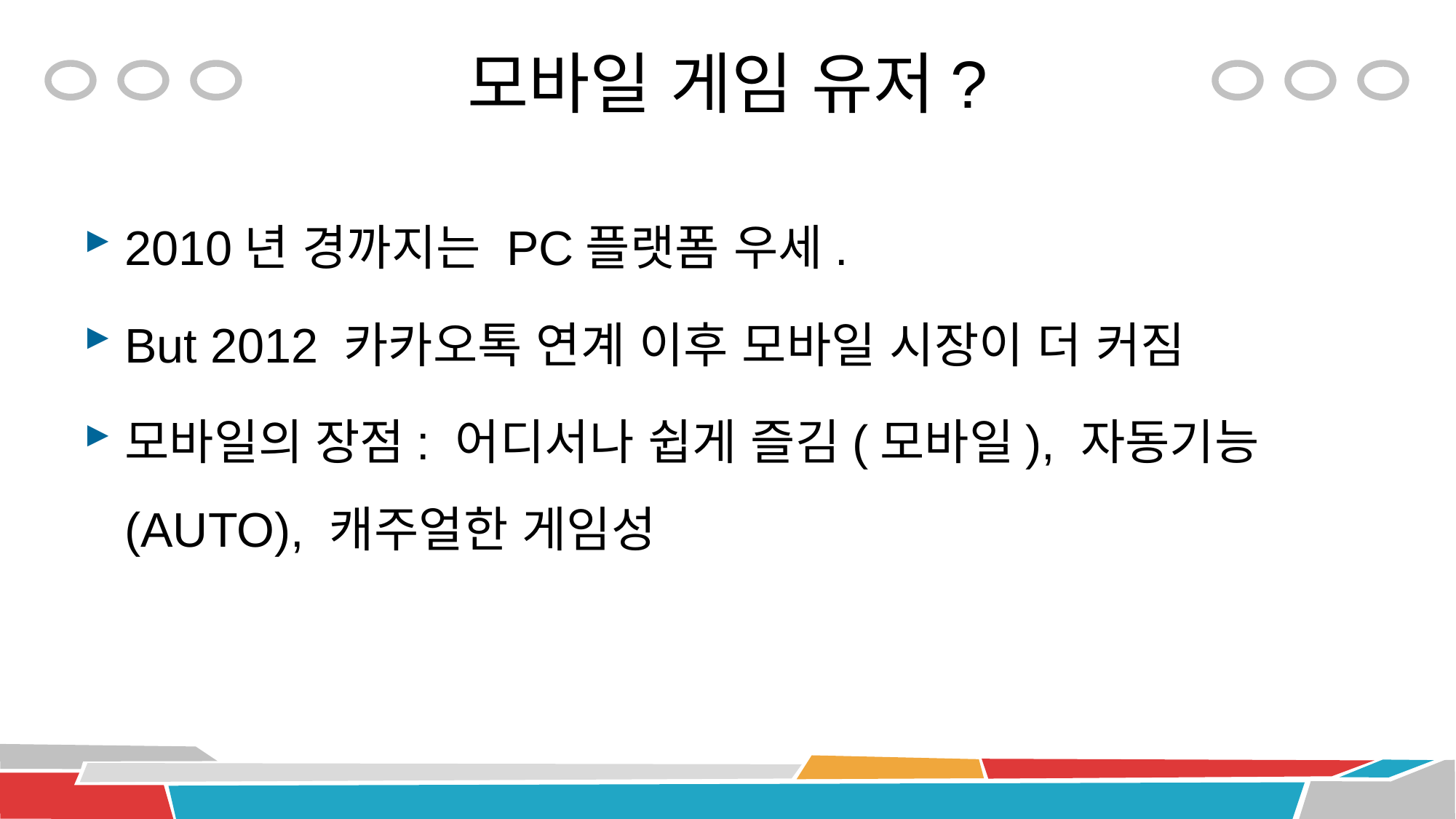

# 모바일 게임 유저?
2010년 경까지는 PC플랫폼 우세.
But 2012 카카오톡 연계 이후 모바일 시장이 더 커짐
모바일의 장점: 어디서나 쉽게 즐김(모바일), 자동기능(AUTO), 캐주얼한 게임성